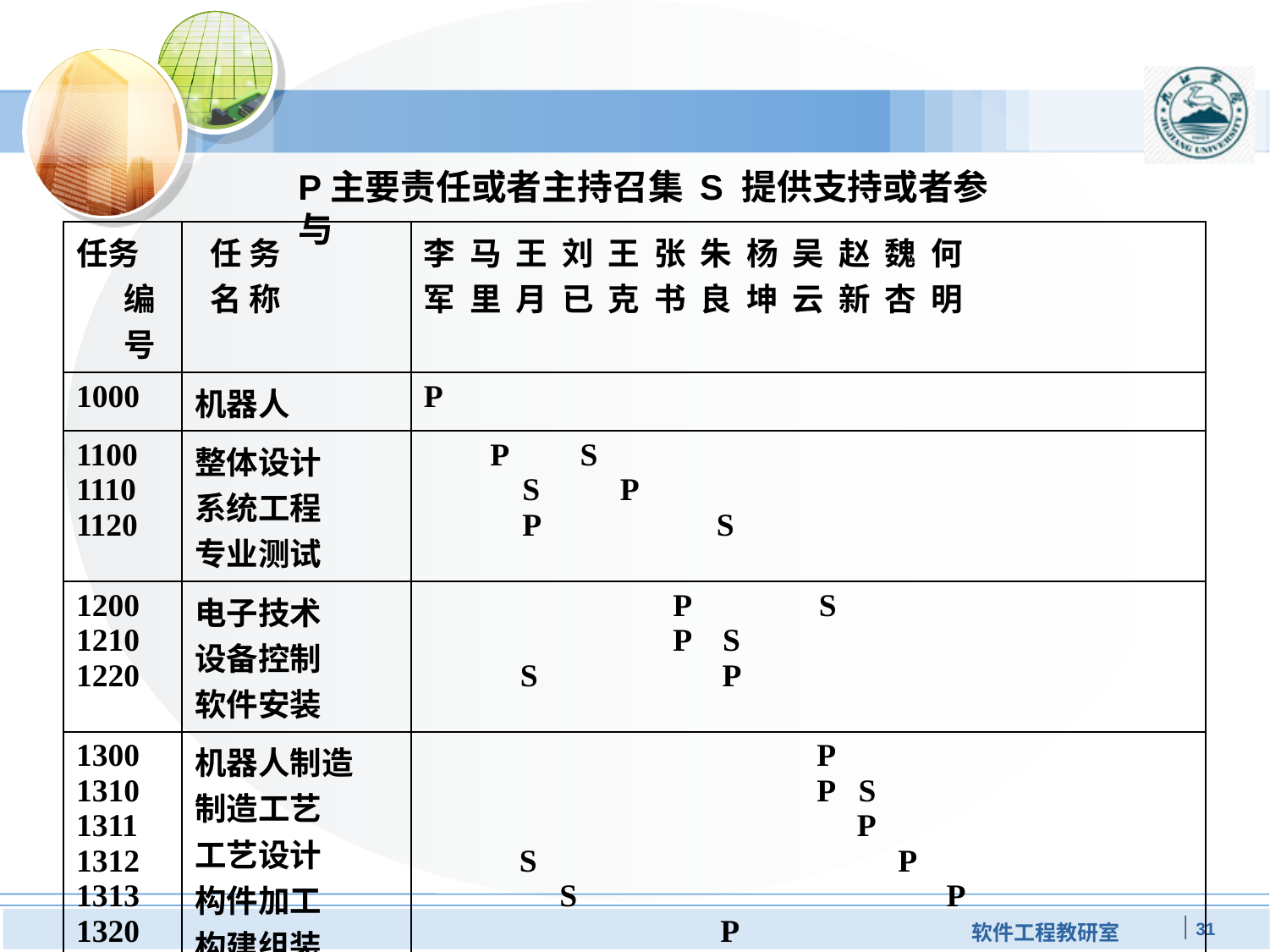

#
P主要责任或者主持召集 S 提供支持或者参与
| 任务编号 | 任 务 名 称 | 李 马 王 刘 王 张 朱 杨 吴 赵 魏 何 军 里 月 已 克 书 良 坤 云 新 杏 明 |
| --- | --- | --- |
| 1000 | 机器人 | P |
| 1100 1110 1120 | 整体设计 系统工程 专业测试 | P S S P P S |
| 1200 1210 1220 | 电子技术 设备控制 软件安装 | P S P S S P |
| 1300 1310 1311 1312 1313 1320 | 机器人制造 制造工艺 工艺设计 构件加工 构建组装 生产控制 | P P S P S P S P P |